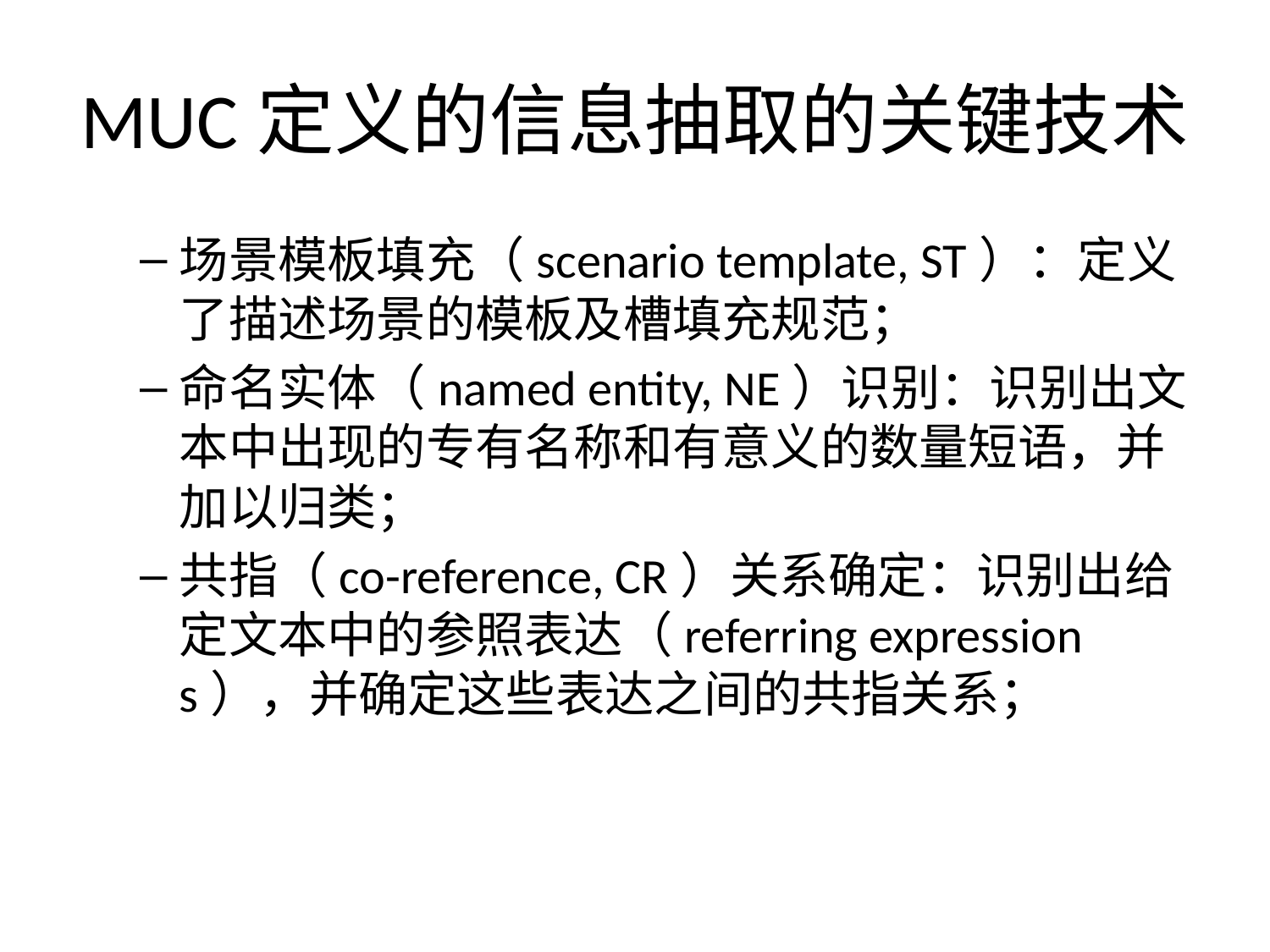

# MUC定义的信息抽取的关键技术
场景模板填充（scenario template, ST）：定义了描述场景的模板及槽填充规范；
命名实体（named entity, NE）识别：识别出文本中出现的专有名称和有意义的数量短语，并加以归类；
共指（co-reference, CR）关系确定：识别出给定文本中的参照表达（referring expressions），并确定这些表达之间的共指关系；